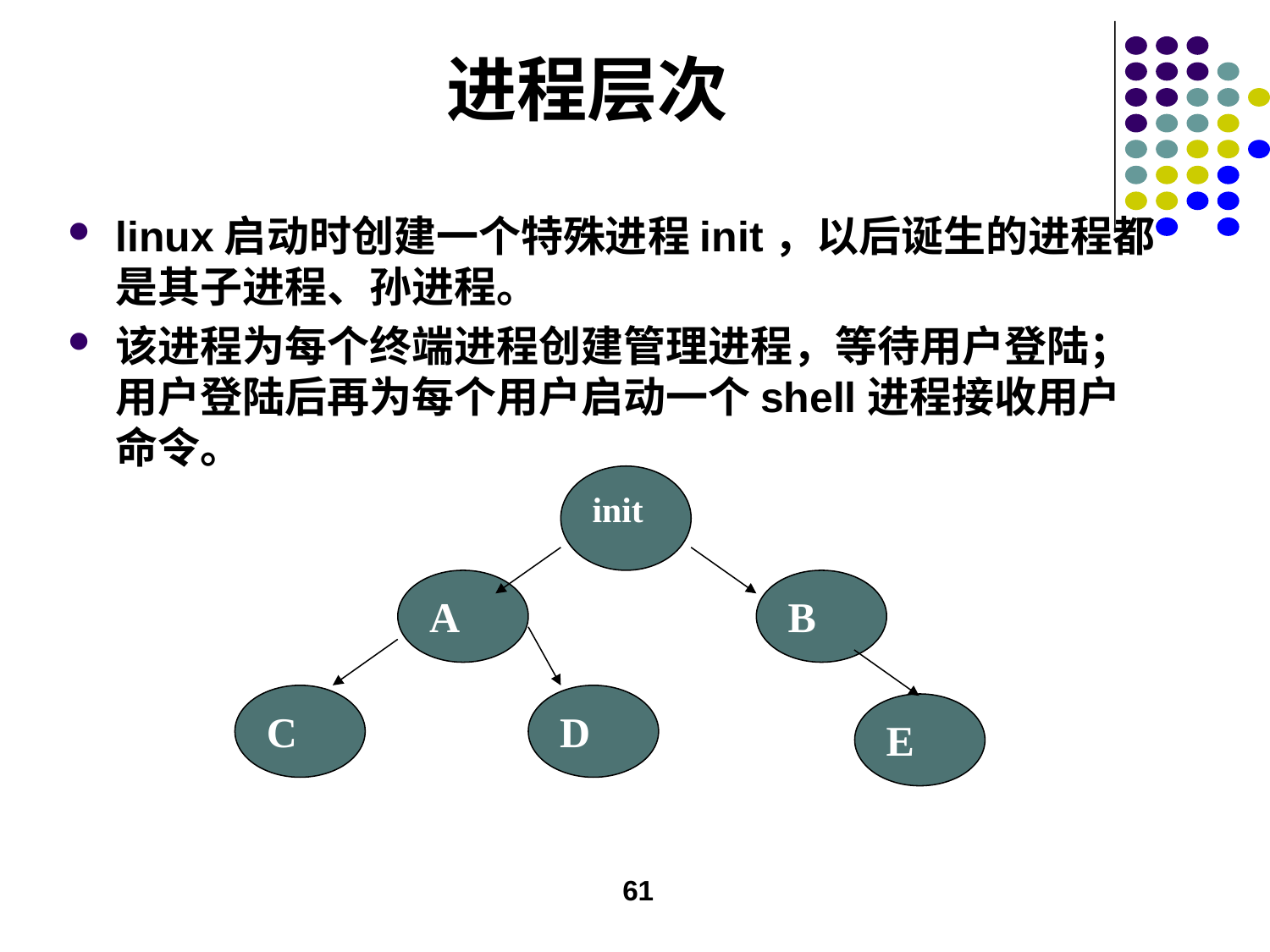

# 进程层次
linux启动时创建一个特殊进程init，以后诞生的进程都是其子进程、孙进程。
该进程为每个终端进程创建管理进程，等待用户登陆；用户登陆后再为每个用户启动一个shell进程接收用户命令。
init

A
B

C
D
E
61